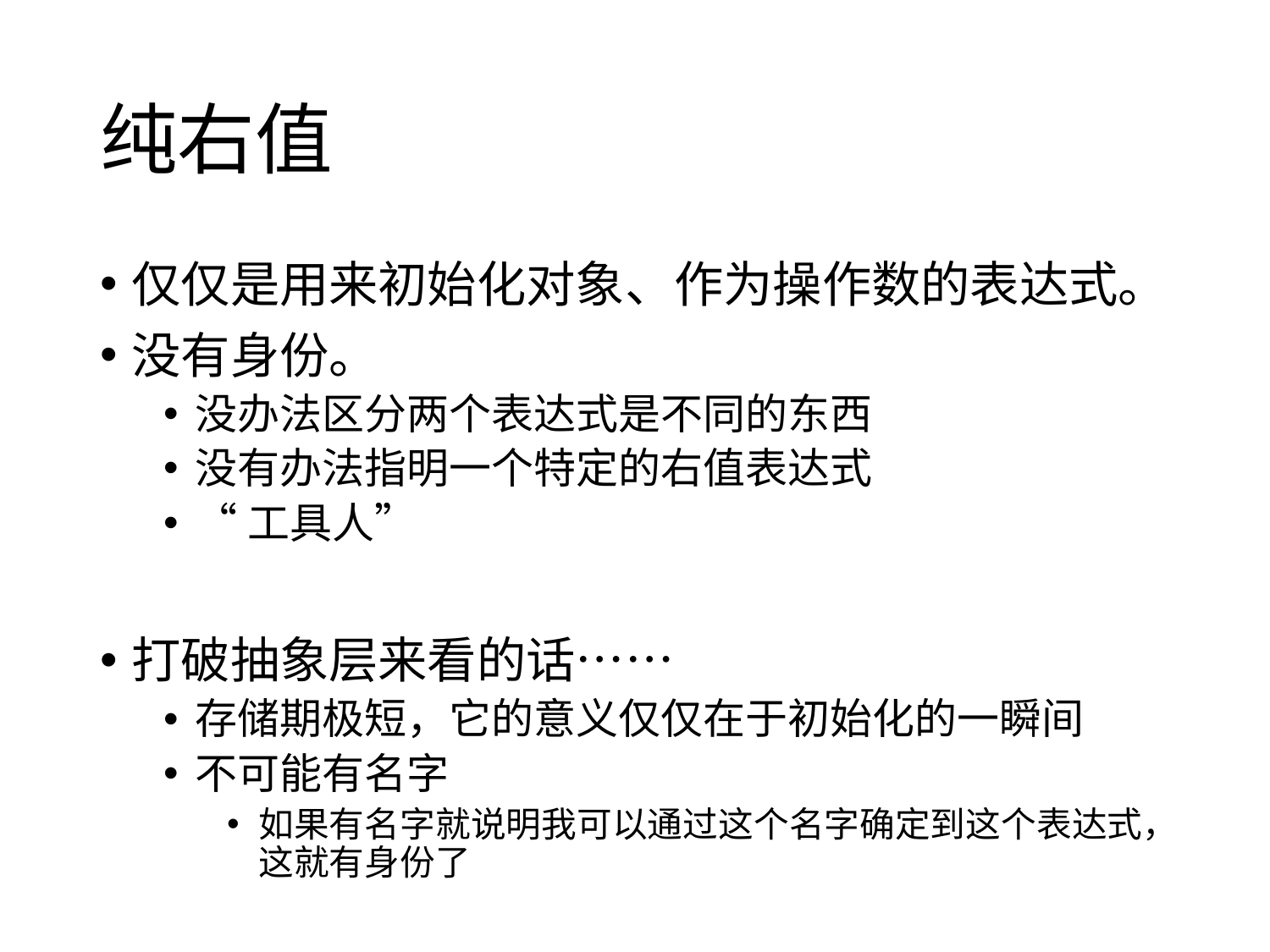

# 纯右值
仅仅是用来初始化对象、作为操作数的表达式。
没有身份。
没办法区分两个表达式是不同的东西
没有办法指明一个特定的右值表达式
“工具人”

打破抽象层来看的话……
存储期极短，它的意义仅仅在于初始化的一瞬间
不可能有名字
如果有名字就说明我可以通过这个名字确定到这个表达式，这就有身份了